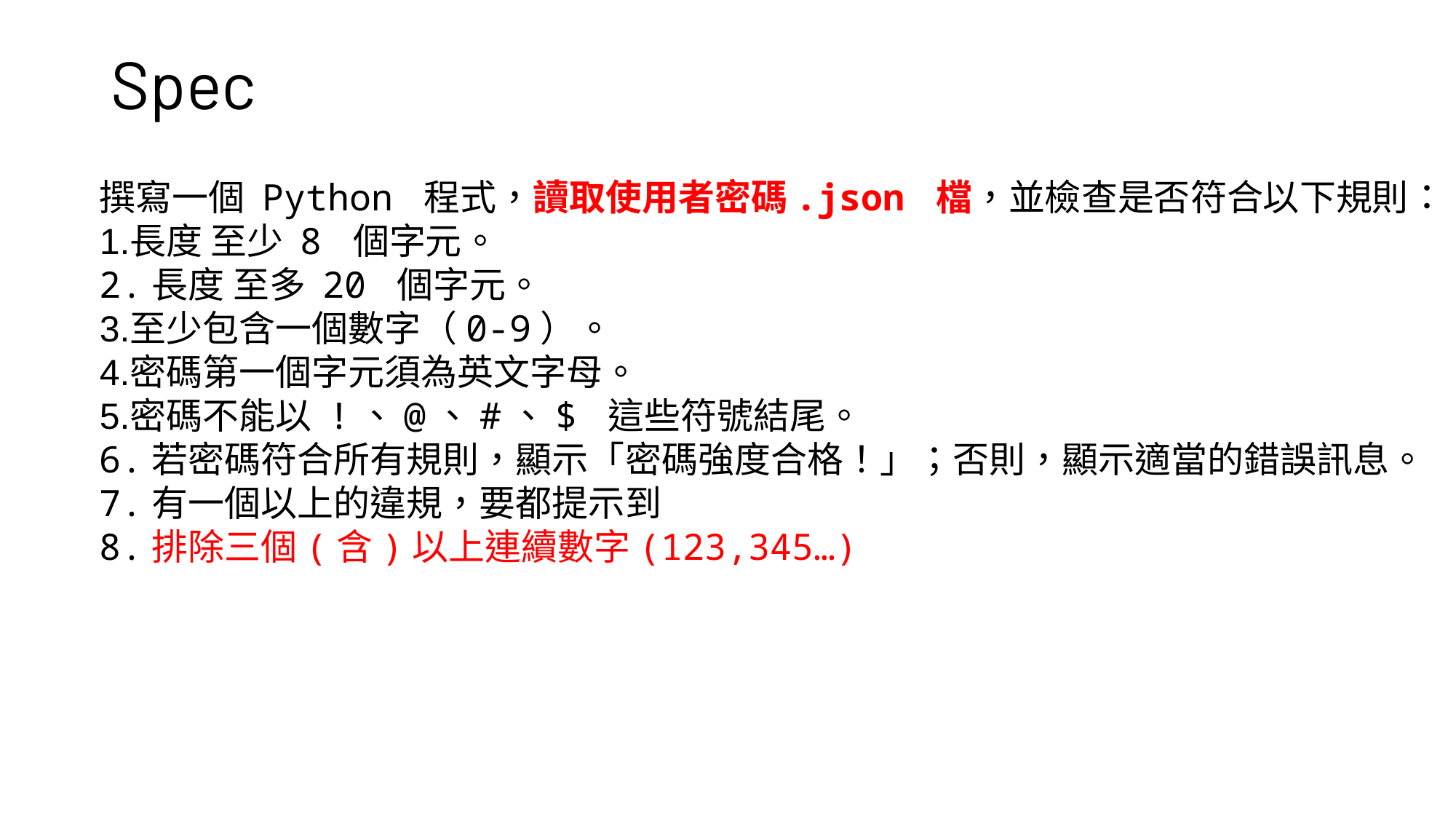

# Spec
撰寫一個 Python 程式，讀取使用者密碼.json 檔，並檢查是否符合以下規則：
長度 至少 8 個字元。
2.長度 至多 20 個字元。
至少包含一個數字（0-9）。
密碼第一個字元須為英文字母。
密碼不能以 !、@、#、$ 這些符號結尾。
6.若密碼符合所有規則，顯示「密碼強度合格！」；否則，顯示適當的錯誤訊息。
7.有一個以上的違規，要都提示到
8.排除三個(含)以上連續數字(123,345…)